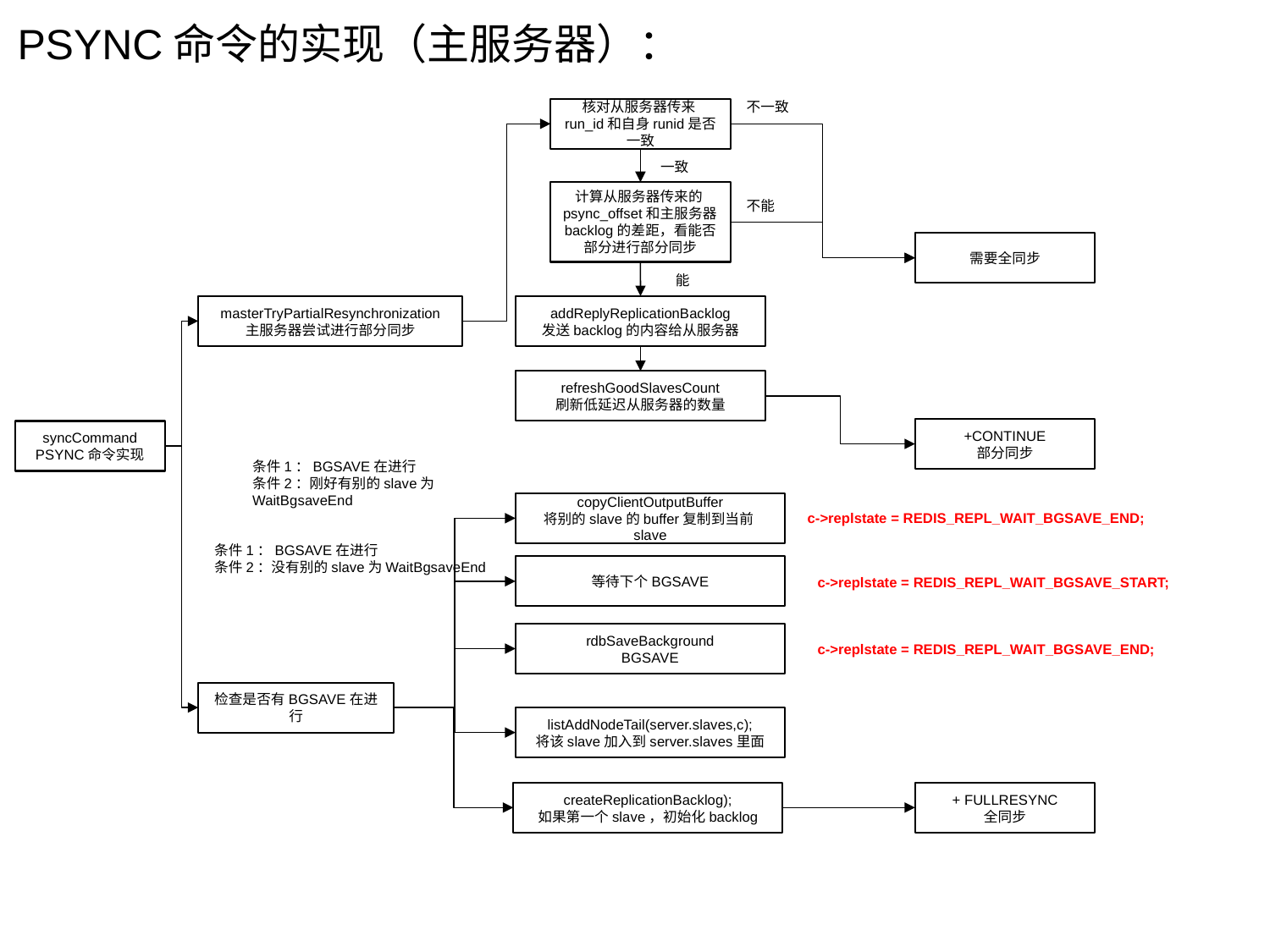

PSYNC命令的实现（主服务器）：
不一致
核对从服务器传来run_id和自身runid是否一致
一致
计算从服务器传来的psync_offset和主服务器backlog的差距，看能否部分进行部分同步
不能
需要全同步
能
masterTryPartialResynchronization
主服务器尝试进行部分同步
addReplyReplicationBacklog
发送backlog的内容给从服务器
refreshGoodSlavesCount
刷新低延迟从服务器的数量
+CONTINUE
部分同步
syncCommand
PSYNC命令实现
条件1：BGSAVE在进行
条件2：刚好有别的slave为WaitBgsaveEnd
copyClientOutputBuffer
将别的slave的buffer复制到当前slave
c->replstate = REDIS_REPL_WAIT_BGSAVE_END;
条件1：BGSAVE在进行
条件2：没有别的slave为WaitBgsaveEnd
等待下个BGSAVE
c->replstate = REDIS_REPL_WAIT_BGSAVE_START;
rdbSaveBackground
BGSAVE
c->replstate = REDIS_REPL_WAIT_BGSAVE_END;
检查是否有BGSAVE在进行
listAddNodeTail(server.slaves,c);
将该slave加入到server.slaves里面
createReplicationBacklog);
如果第一个slave，初始化backlog
+ FULLRESYNC
全同步